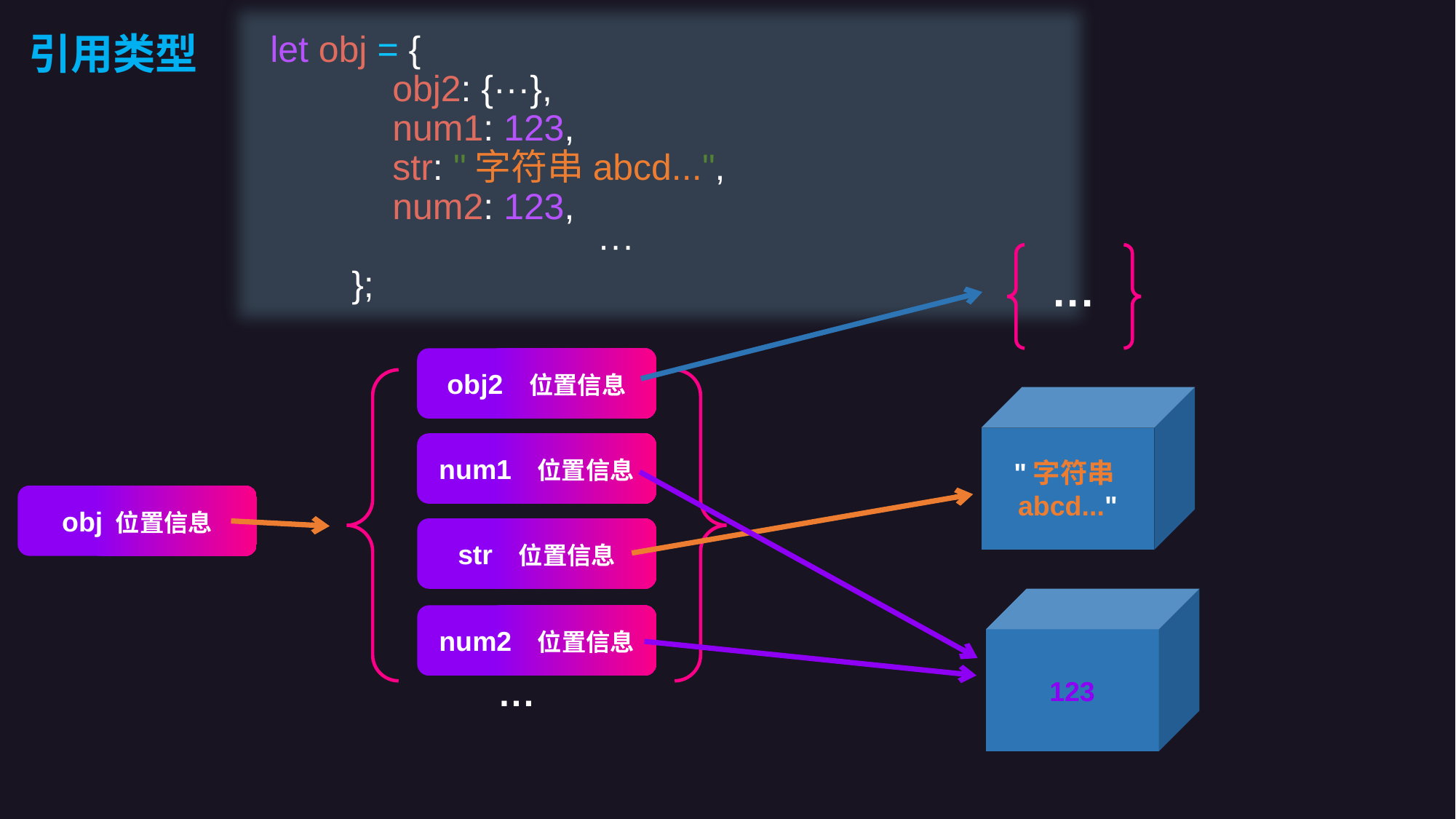

let obj = {
            obj2: {···},
            num1: 123,
            str: "字符串abcd...",
            num2: 123,
			···
        };
引用类型
···
obj2   位置信息

num1   位置信息
str   位置信息
···
num2   位置信息
"字符串abcd..."
123
obj 位置信息